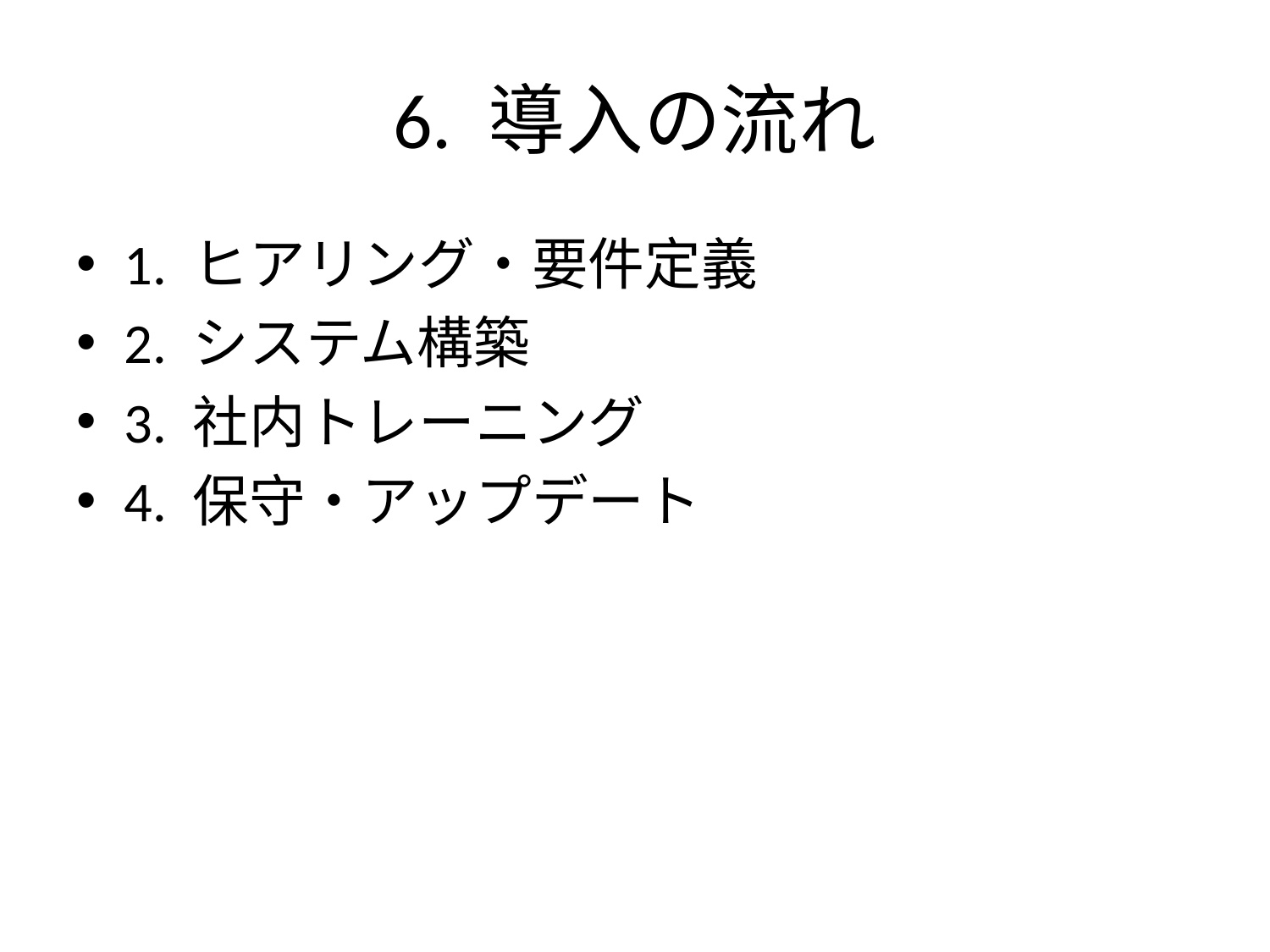

# 6. 導入の流れ
1. ヒアリング・要件定義
2. システム構築
3. 社内トレーニング
4. 保守・アップデート